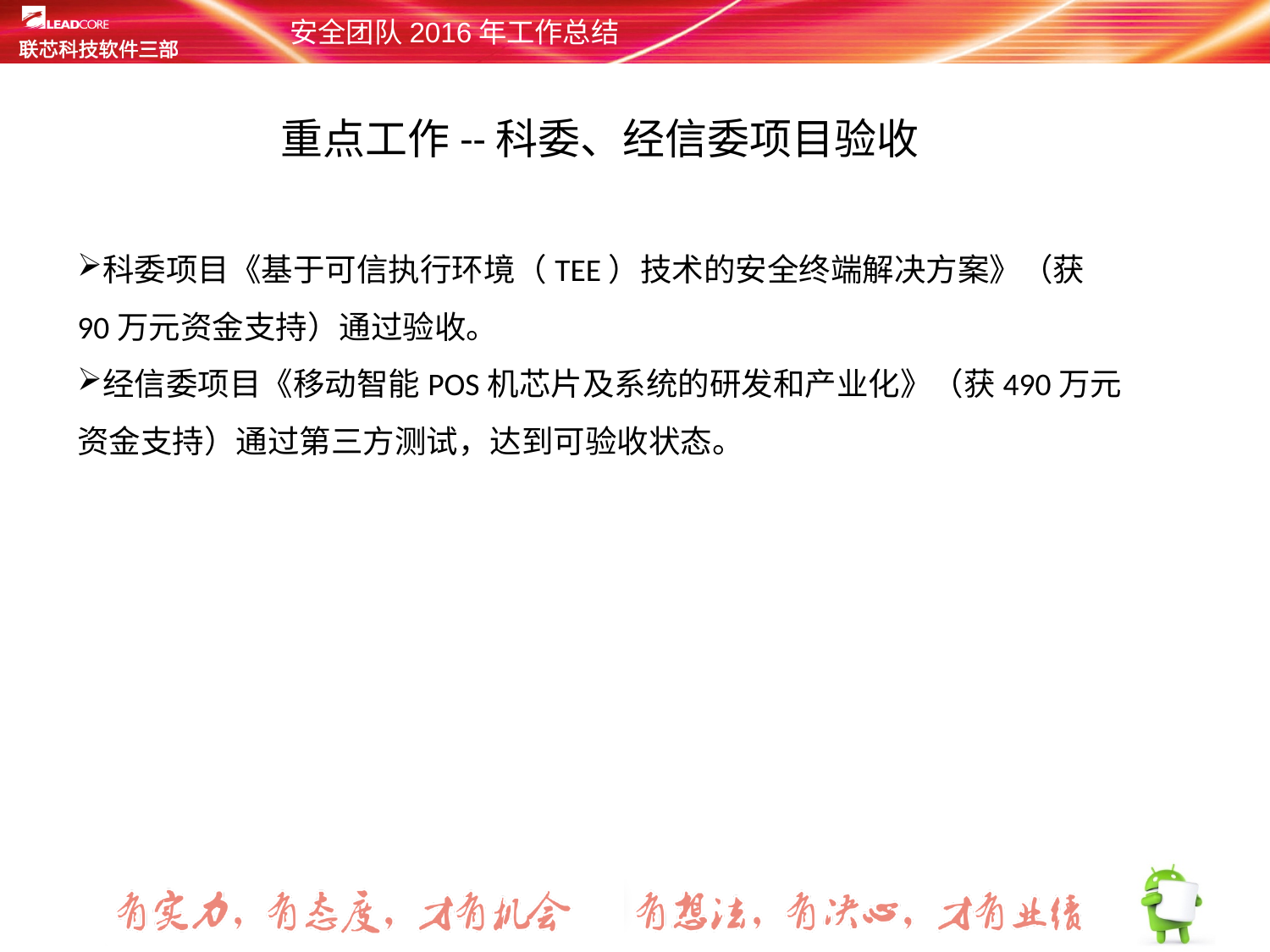

# 安全团队2016年工作总结
重点工作--科委、经信委项目验收

科委项目《基于可信执行环境（TEE）技术的安全终端解决方案》（获90万元资金支持）通过验收。
经信委项目《移动智能POS机芯片及系统的研发和产业化》（获490万元资金支持）通过第三方测试，达到可验收状态。